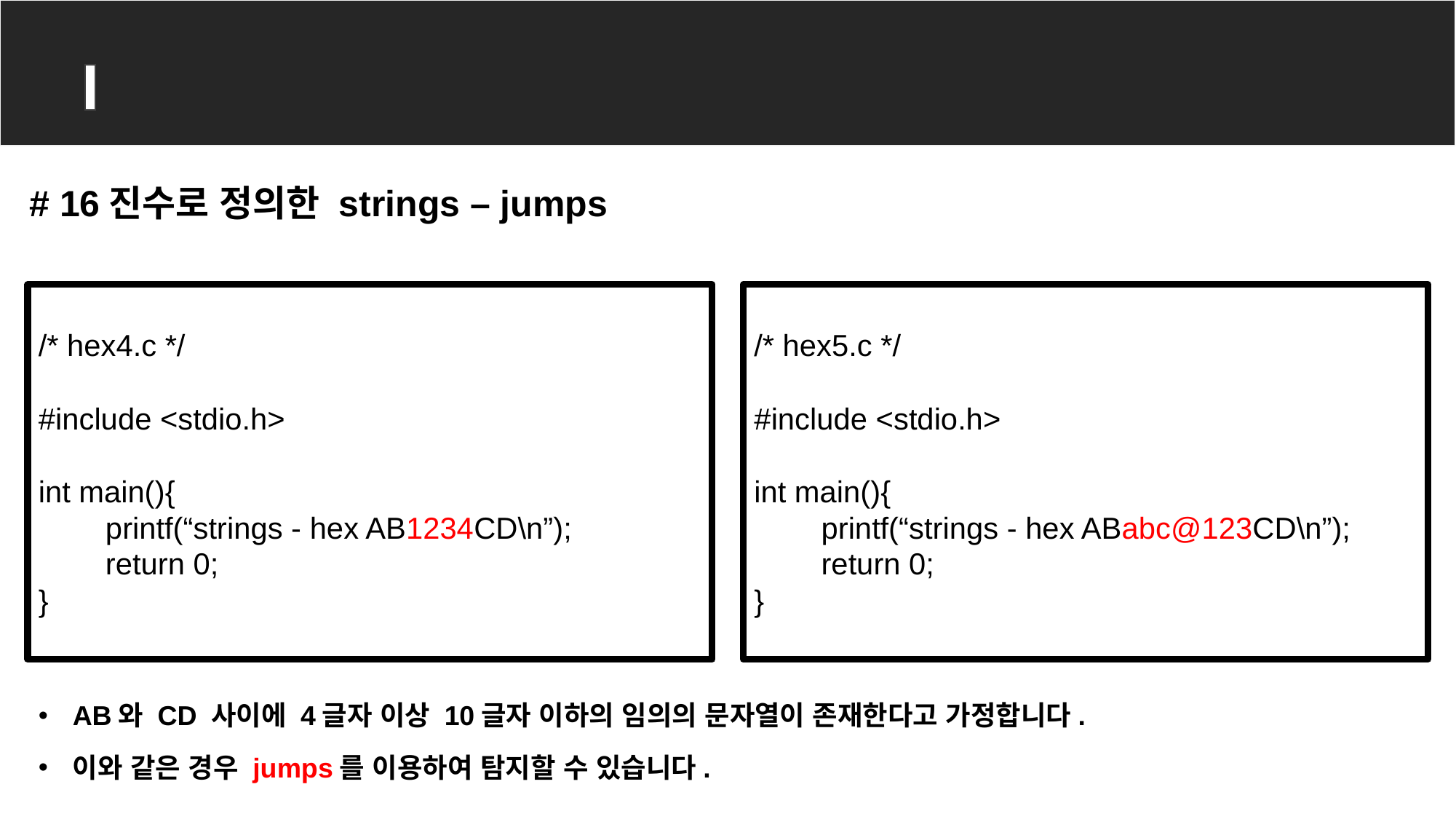

YARA rule

# 16진수로 정의한 strings – jumps

/* hex4.c */

#include <stdio.h>

int main(){
        printf(“strings - hex AB1234CD\n”);
        return 0;
}

/* hex5.c */

#include <stdio.h>

int main(){
        printf(“strings - hex ABabc@123CD\n”);
        return 0;
}

AB와 CD 사이에 4글자 이상 10글자 이하의 임의의 문자열이 존재한다고 가정합니다.

이와 같은 경우 jumps를 이용하여 탐지할 수 있습니다.